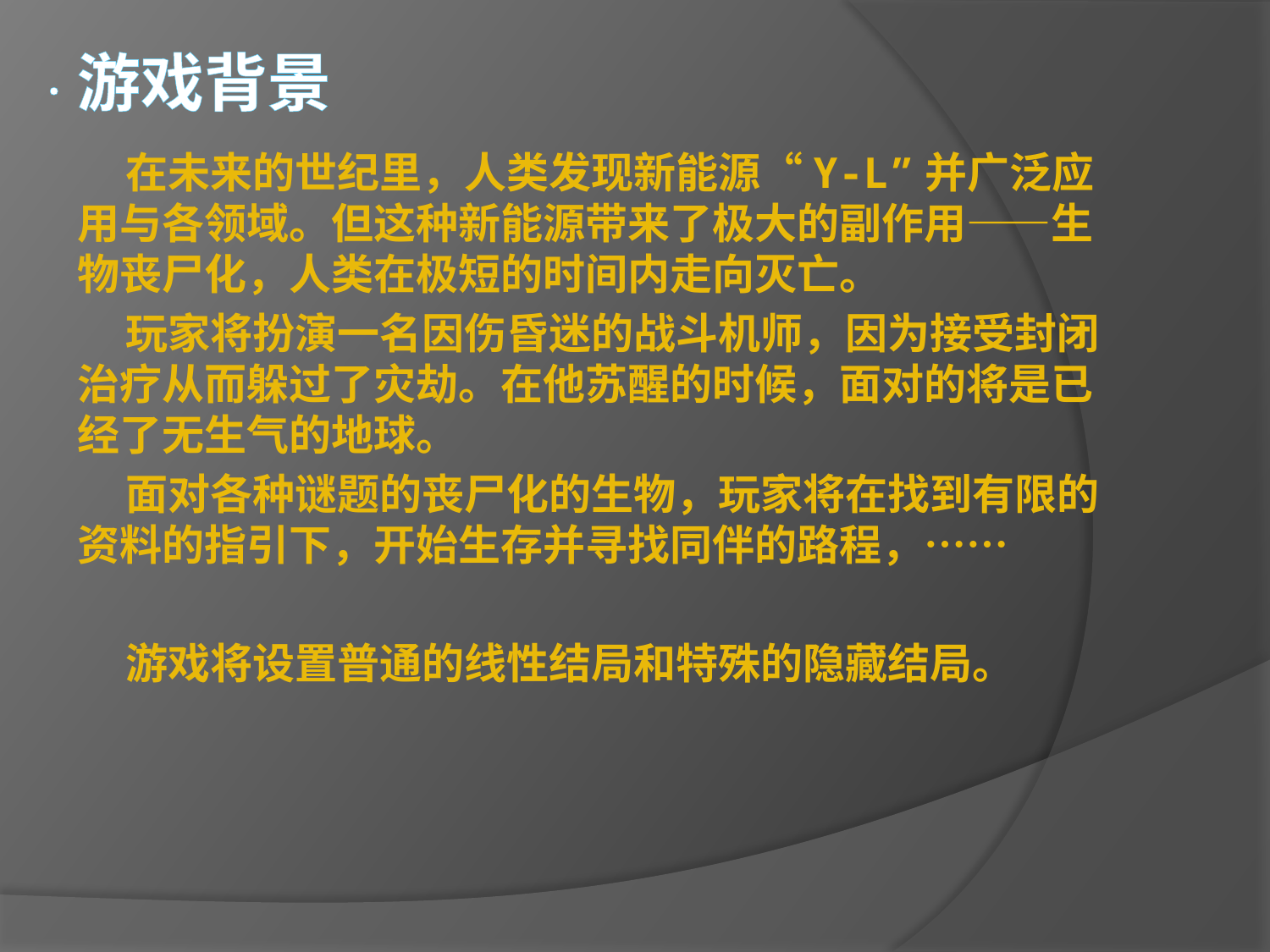

# ·游戏背景
    在未来的世纪里，人类发现新能源“Y-L”并广泛应用与各领域。但这种新能源带来了极大的副作用——生物丧尸化，人类在极短的时间内走向灭亡。
    玩家将扮演一名因伤昏迷的战斗机师，因为接受封闭治疗从而躲过了灾劫。在他苏醒的时候，面对的将是已经了无生气的地球。
    面对各种谜题的丧尸化的生物，玩家将在找到有限的资料的指引下，开始生存并寻找同伴的路程，……

    游戏将设置普通的线性结局和特殊的隐藏结局。